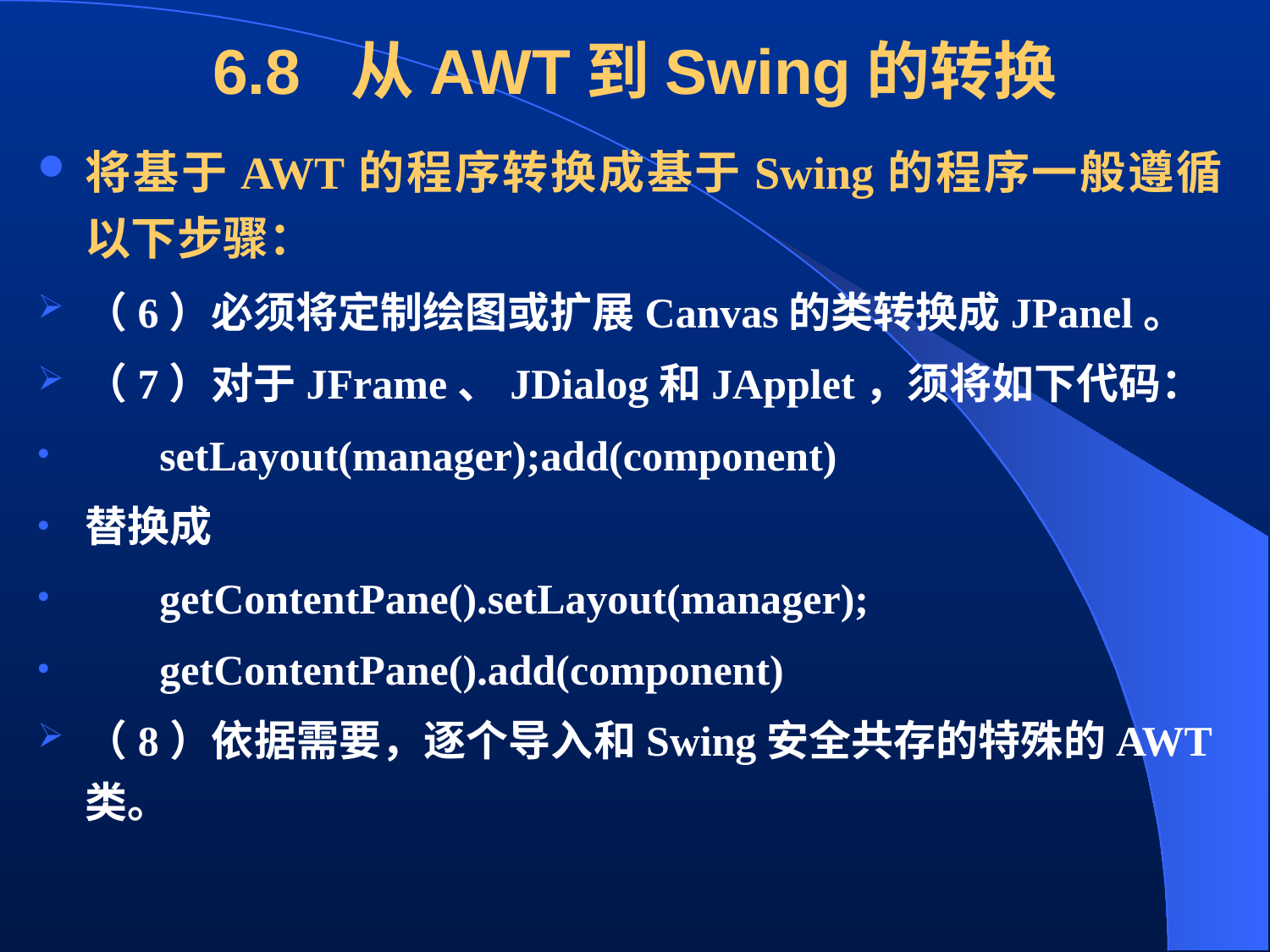

# 6.8  从AWT到Swing的转换
将基于AWT的程序转换成基于Swing的程序一般遵循以下步骤：
（6）必须将定制绘图或扩展Canvas的类转换成JPanel。
（7）对于JFrame、JDialog和JApplet，须将如下代码：
       setLayout(manager);add(component)
替换成
       getContentPane().setLayout(manager);
       getContentPane().add(component)
（8）依据需要，逐个导入和Swing安全共存的特殊的AWT类。